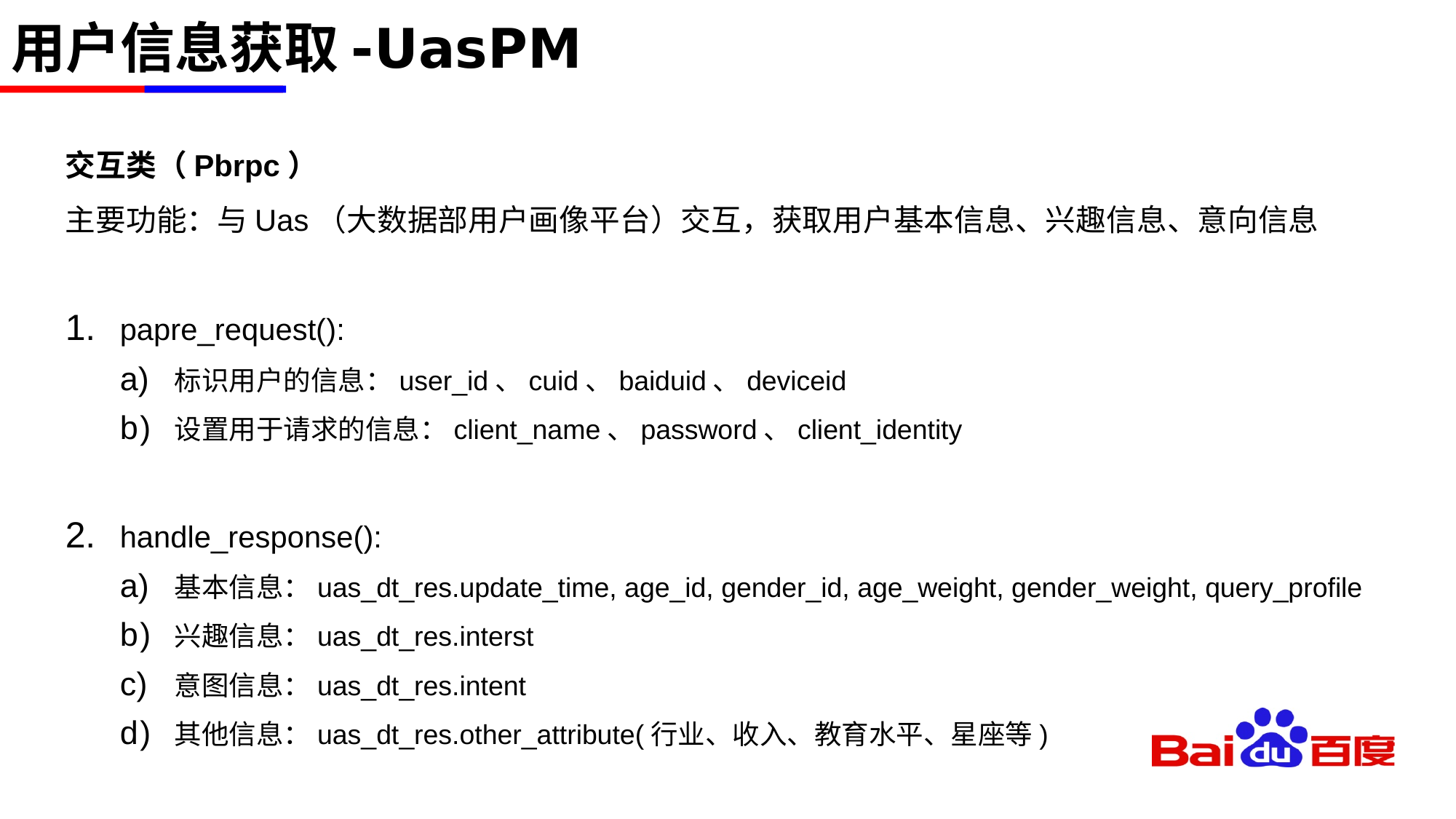

# 用户信息获取-UasPM
交互类（Pbrpc）
主要功能：与Uas（大数据部用户画像平台）交互，获取用户基本信息、兴趣信息、意向信息

papre_request():
标识用户的信息：user_id、cuid、baiduid、deviceid
设置用于请求的信息：client_name、password、client_identity

handle_response():
基本信息：uas_dt_res.update_time, age_id, gender_id, age_weight, gender_weight, query_profile
兴趣信息：uas_dt_res.interst
意图信息：uas_dt_res.intent
其他信息：uas_dt_res.other_attribute(行业、收入、教育水平、星座等)